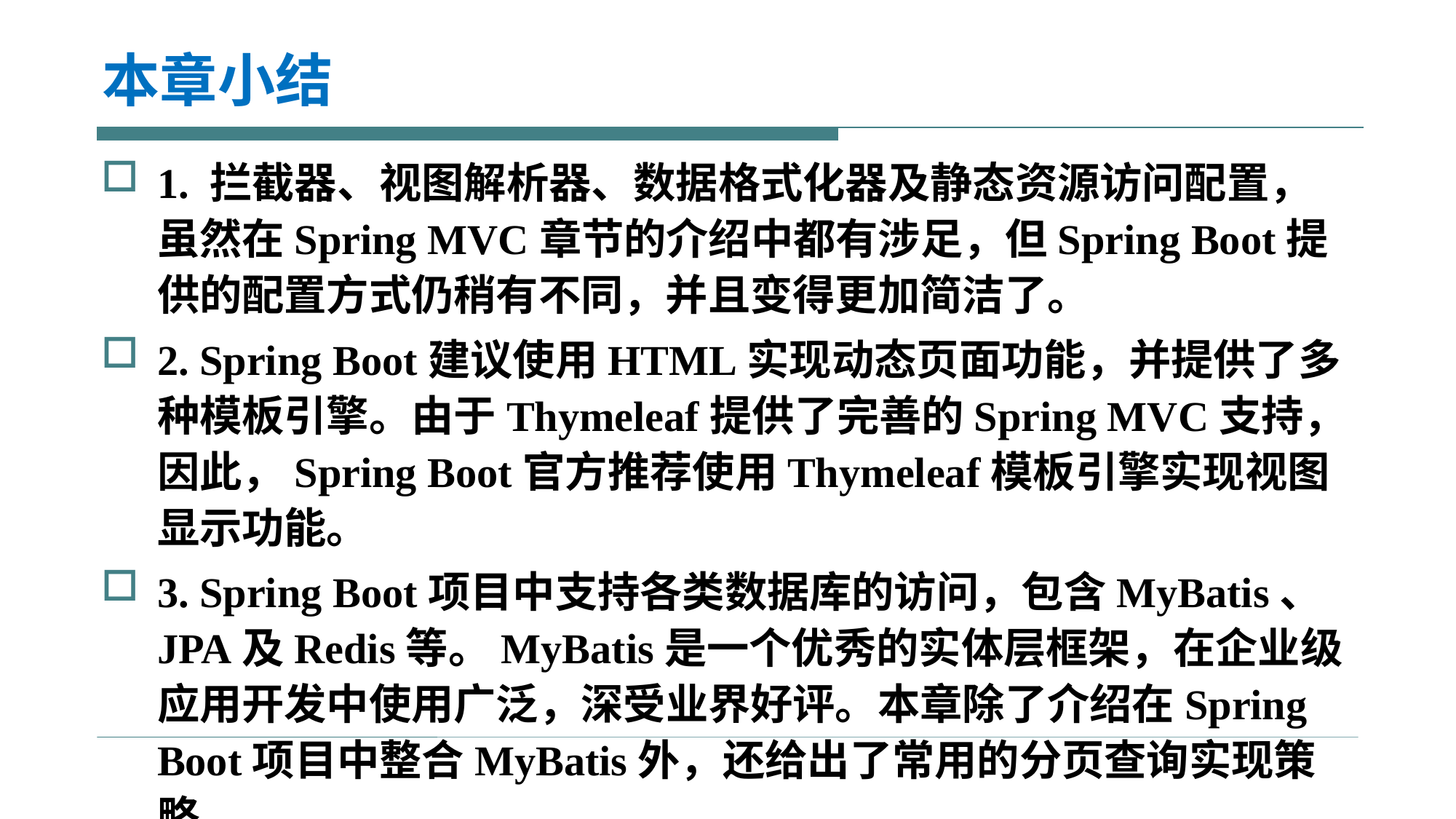

# 本章小结
1. 拦截器、视图解析器、数据格式化器及静态资源访问配置，虽然在Spring MVC章节的介绍中都有涉足，但Spring Boot提供的配置方式仍稍有不同，并且变得更加简洁了。
2. Spring Boot建议使用HTML实现动态页面功能，并提供了多种模板引擎。由于Thymeleaf提供了完善的Spring MVC支持，因此，Spring Boot官方推荐使用Thymeleaf模板引擎实现视图显示功能。
3. Spring Boot项目中支持各类数据库的访问，包含MyBatis、JPA及Redis等。MyBatis是一个优秀的实体层框架，在企业级应用开发中使用广泛，深受业界好评。本章除了介绍在Spring Boot项目中整合MyBatis外，还给出了常用的分页查询实现策略。
43